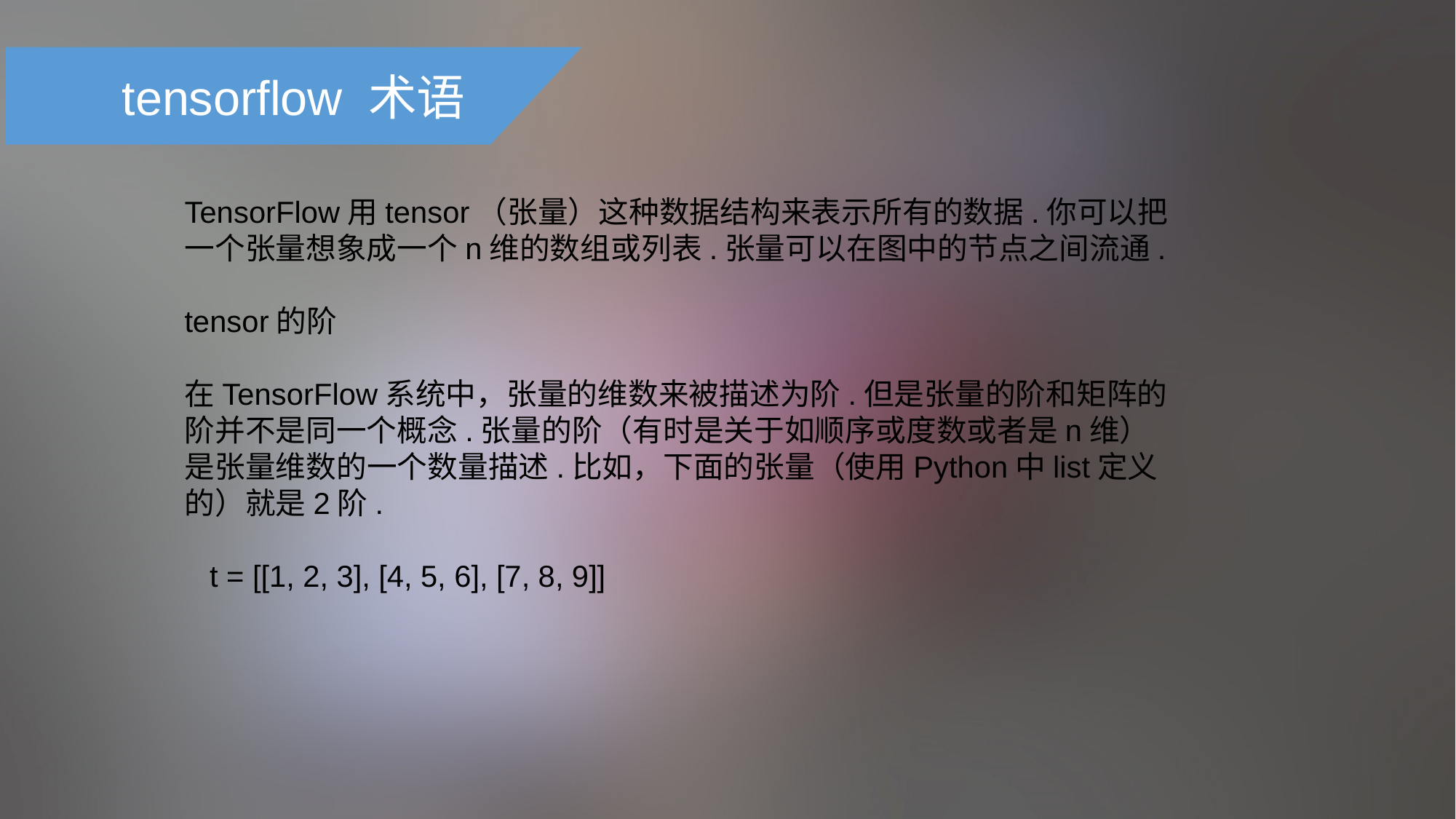

tensorflow 术语
TensorFlow用tensor（张量）这种数据结构来表示所有的数据.你可以把一个张量想象成一个n维的数组或列表.张量可以在图中的节点之间流通.

tensor的阶

在TensorFlow系统中，张量的维数来被描述为阶.但是张量的阶和矩阵的阶并不是同一个概念.张量的阶（有时是关于如顺序或度数或者是n维）是张量维数的一个数量描述.比如，下面的张量（使用Python中list定义的）就是2阶.

   t = [[1, 2, 3], [4, 5, 6], [7, 8, 9]]